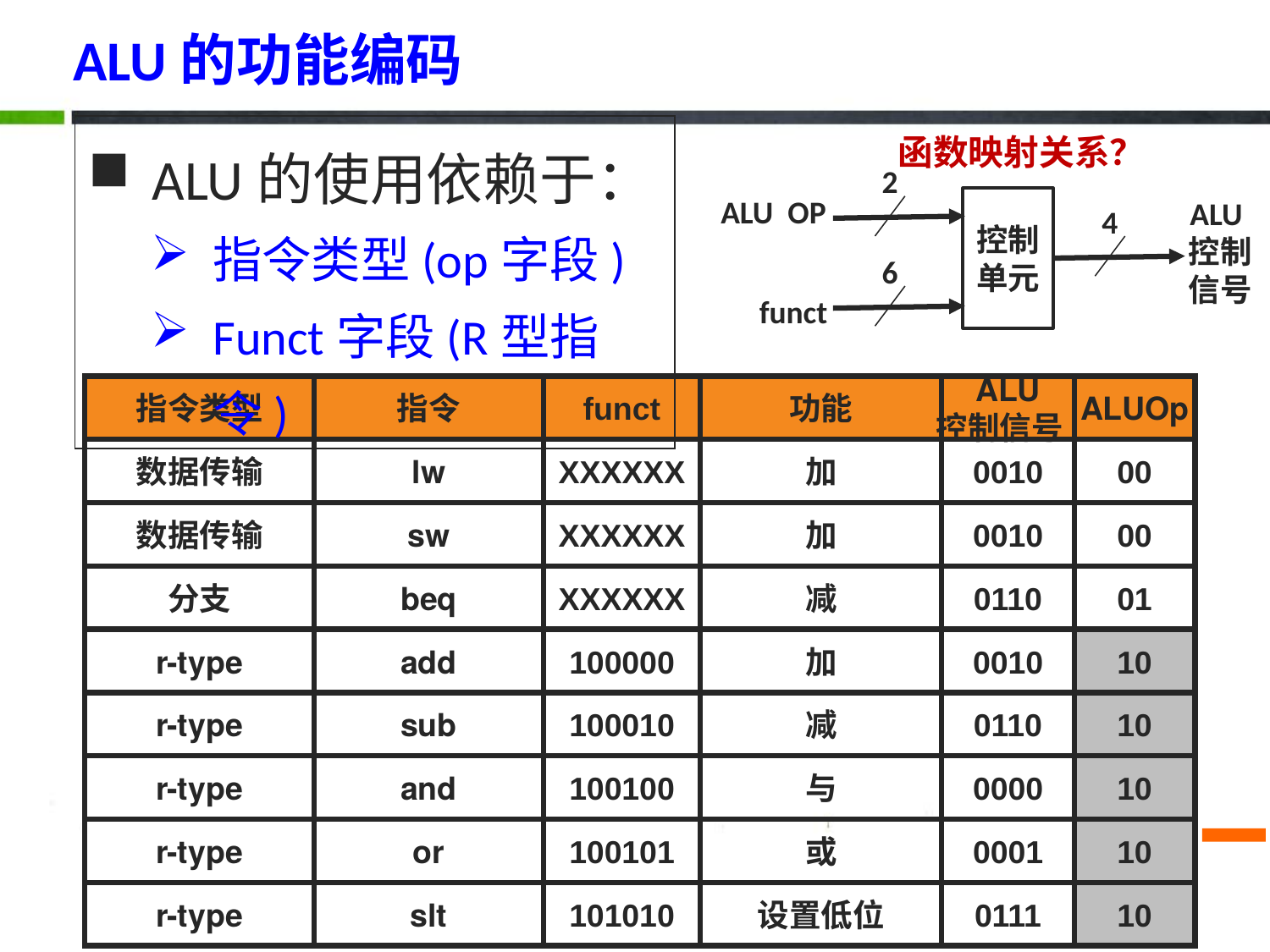

ALU的功能编码
ALU的使用依赖于：
指令类型(op字段)
Funct字段(R型指令)
函数映射关系？
2
ALU  OP
4
控制单元
ALU控制信号
6
funct
指令类型
指令
funct
功能
ALU
控制信号.
ALUOp
00
00
01
10
10
10
10
10
数据传输
lw
XXXXXX
加
0010
数据传输
sw
XXXXXX
加
0010
分支
beq
XXXXXX
减
0110
r-type
add
100000
加
0010
r-type
sub
100010
减
0110
r-type
and
100100
与
0000
r-type
or
100101
或
0001
r-type
slt
101010
设置低位
0111